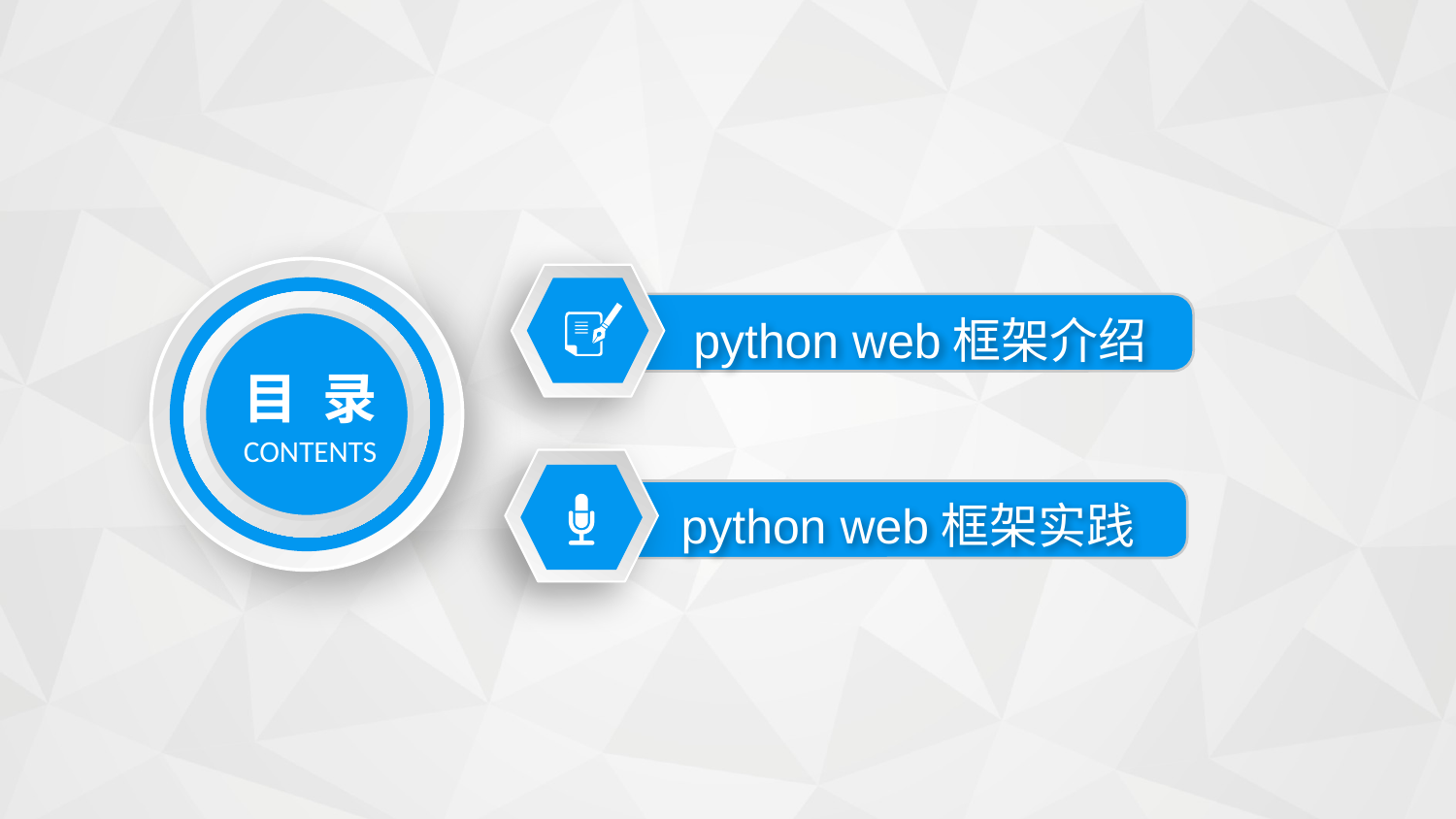

目  录
CONTENTS

python web框架介绍

python web框架实践